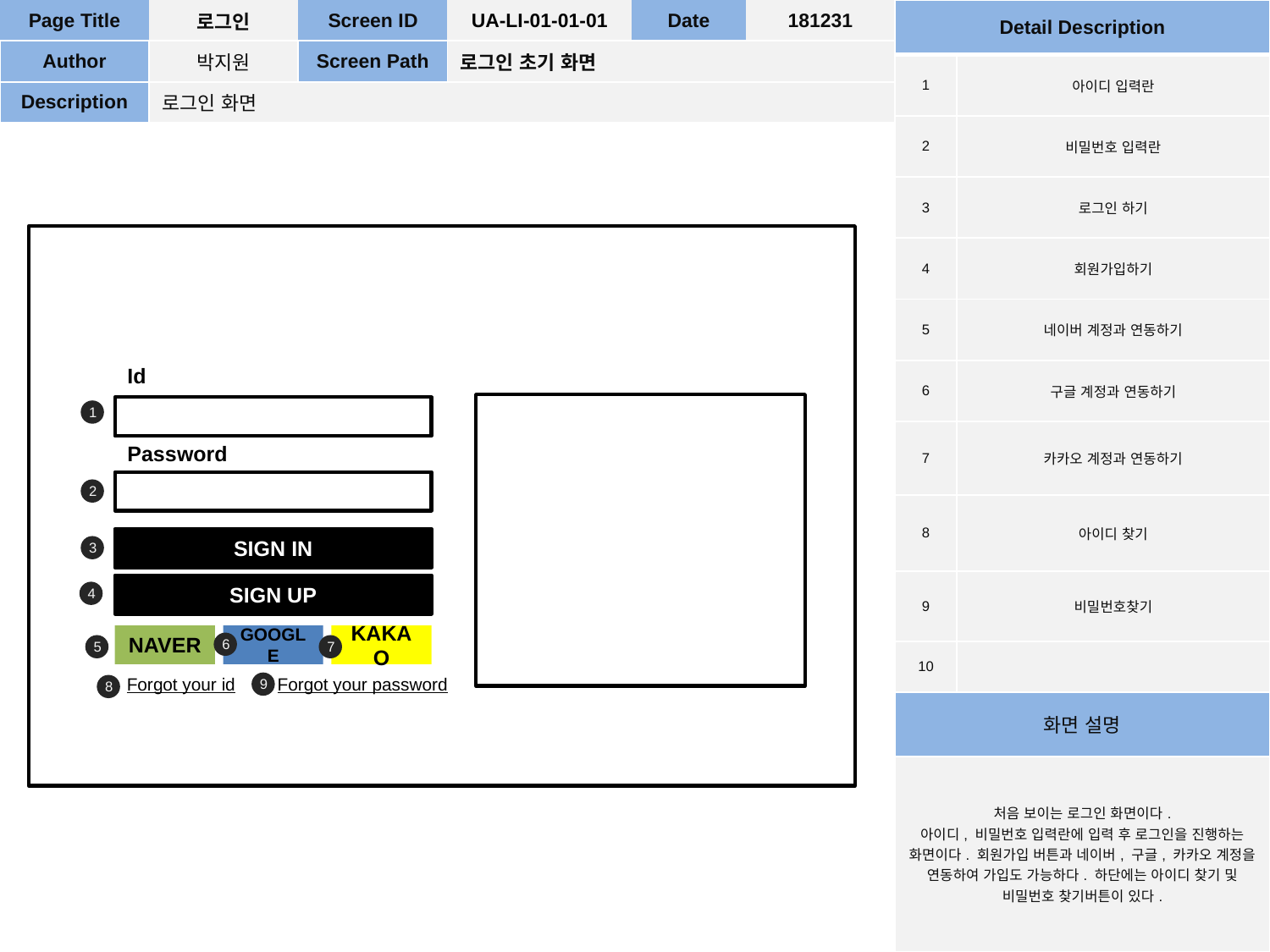

| Page Title | 로그인 | Screen ID | UA-LI-01-01-01 | Date | 181231 |
| --- | --- | --- | --- | --- | --- |
| Author | 박지원 | Screen Path | 로그인 초기 화면 |  |  |
| Description | 로그인 화면 |  |  |  |  |
| Detail Description |  |
| --- | --- |
| 1 | 아이디 입력란 |
| 2 | 비밀번호 입력란 |
| 3 | 로그인 하기 |
| 4 | 회원가입하기 |
| 5 | 네이버 계정과 연동하기 |
| 6 | 구글 계정과 연동하기 |
| 7 | 카카오 계정과 연동하기 |
| 8 | 아이디 찾기 |
| 9 | 비밀번호찾기 |
| 10 |  |
| 화면 설명 |  |
| 처음 보이는 로그인 화면이다. 아이디, 비밀번호 입력란에 입력 후 로그인을 진행하는 화면이다. 회원가입 버튼과 네이버, 구글, 카카오 계정을 연동하여 가입도 가능하다. 하단에는 아이디 찾기 및 비밀번호 찾기버튼이 있다. |  |

Id

1

Password

2

SIGN IN
3

SIGN UP
4

NAVER
GOOGLE
KAKAO
6

5

7

Forgot your password
Forgot your id
9

8